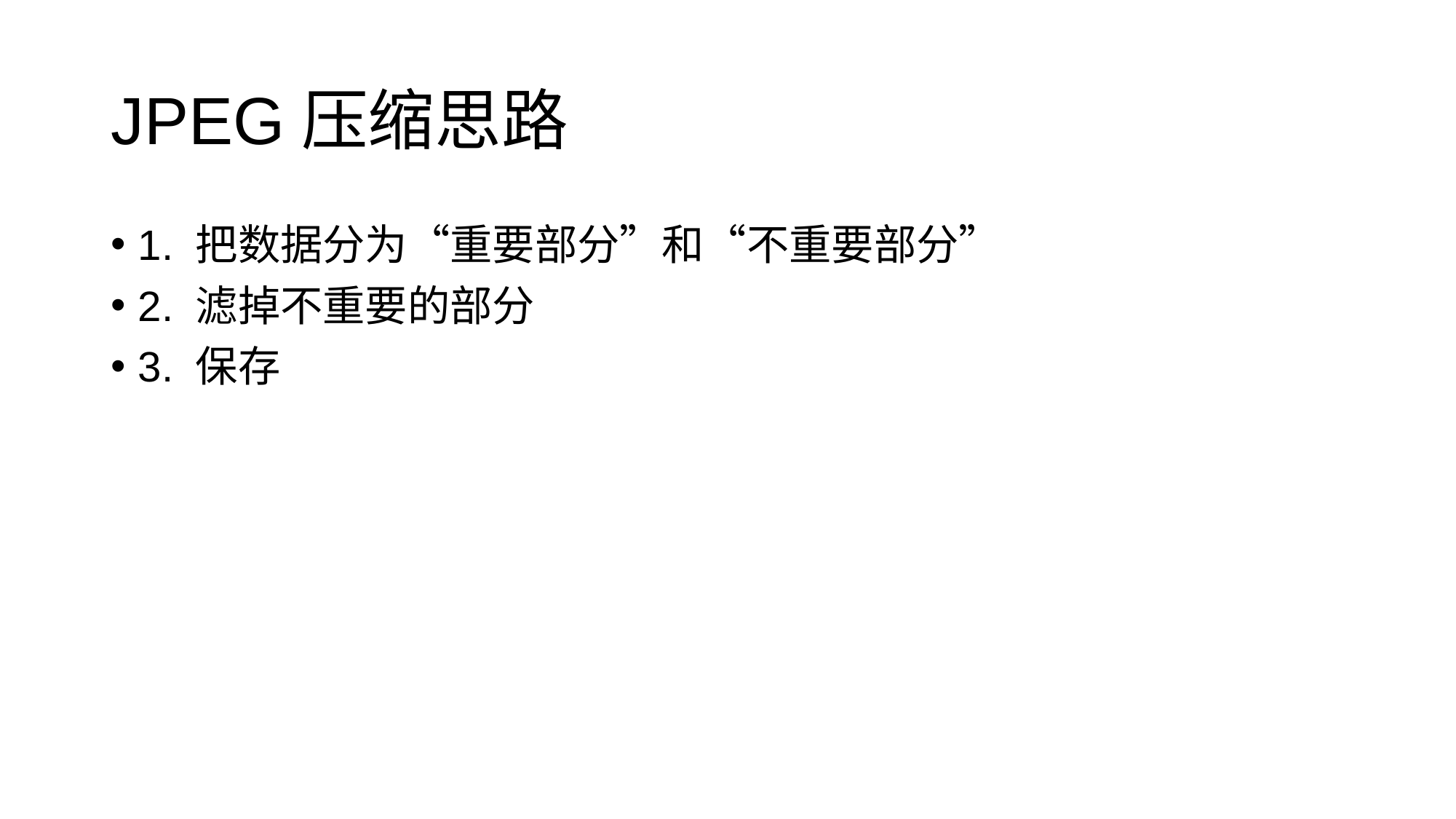

# JPEG压缩思路
1. 把数据分为“重要部分”和“不重要部分”
2. 滤掉不重要的部分
3. 保存